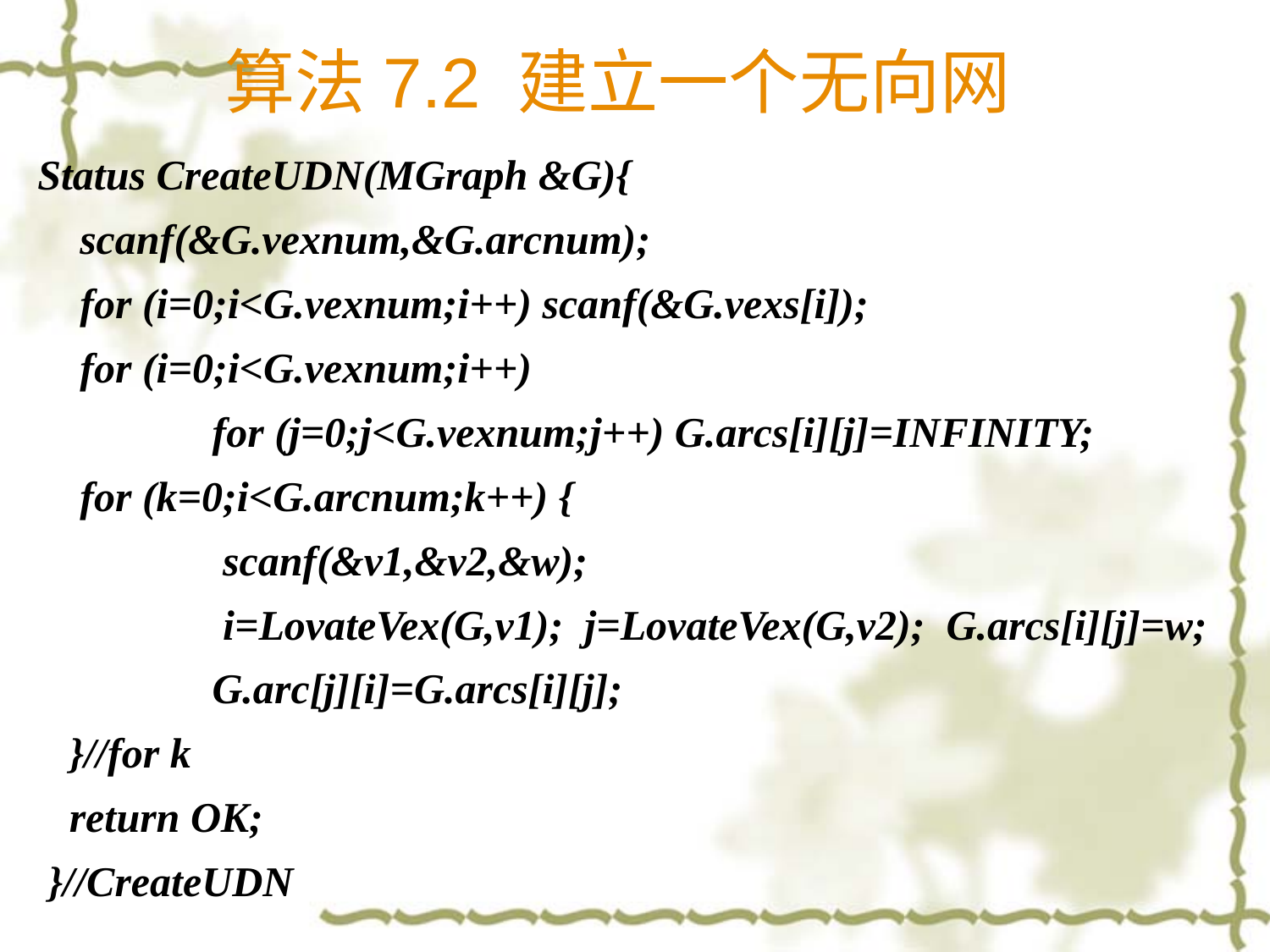

# 算法7.2 建立一个无向网
Status CreateUDN(MGraph &G){
    scanf(&G.vexnum,&G.arcnum);
    for (i=0;i<G.vexnum;i++) scanf(&G.vexs[i]);
    for (i=0;i<G.vexnum;i++)
		for (j=0;j<G.vexnum;j++) G.arcs[i][j]=INFINITY;
    for (k=0;i<G.arcnum;k++) {
        	 scanf(&v1,&v2,&w);
        	 i=LovateVex(G,v1);  j=LovateVex(G,v2);  G.arcs[i][j]=w;
         	G.arc[j][i]=G.arcs[i][j];
   }//for k
   return OK;
 }//CreateUDN